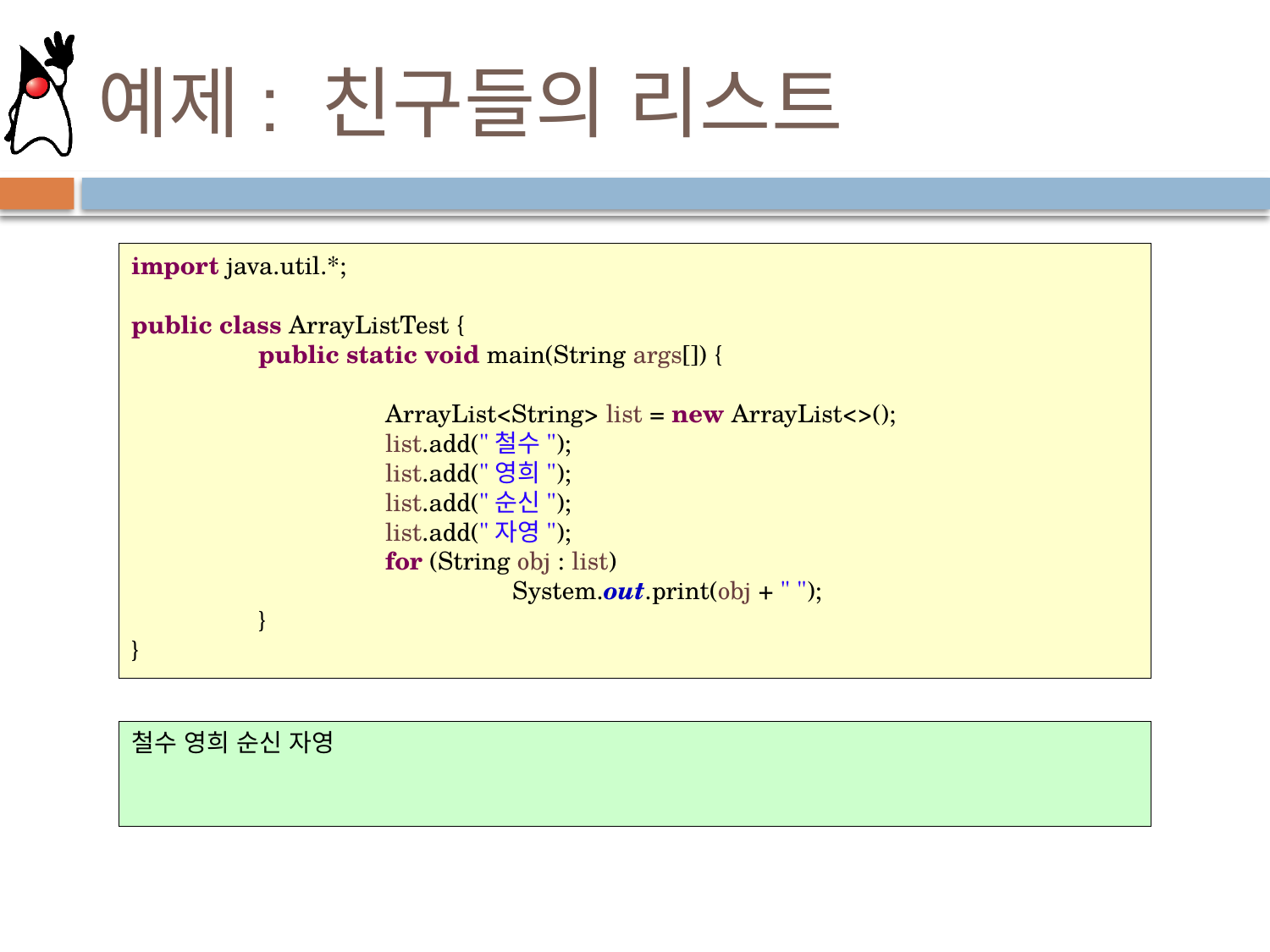

# 예제: 친구들의 리스트
import java.util.*;

public class ArrayListTest {
	public static void main(String args[]) {

		ArrayList<String> list = new ArrayList<>();
		list.add("철수");
		list.add("영희");
		list.add("순신");
		list.add("자영");
		for (String obj : list)
			System.out.print(obj + " ");
	}
}
철수 영희 순신 자영